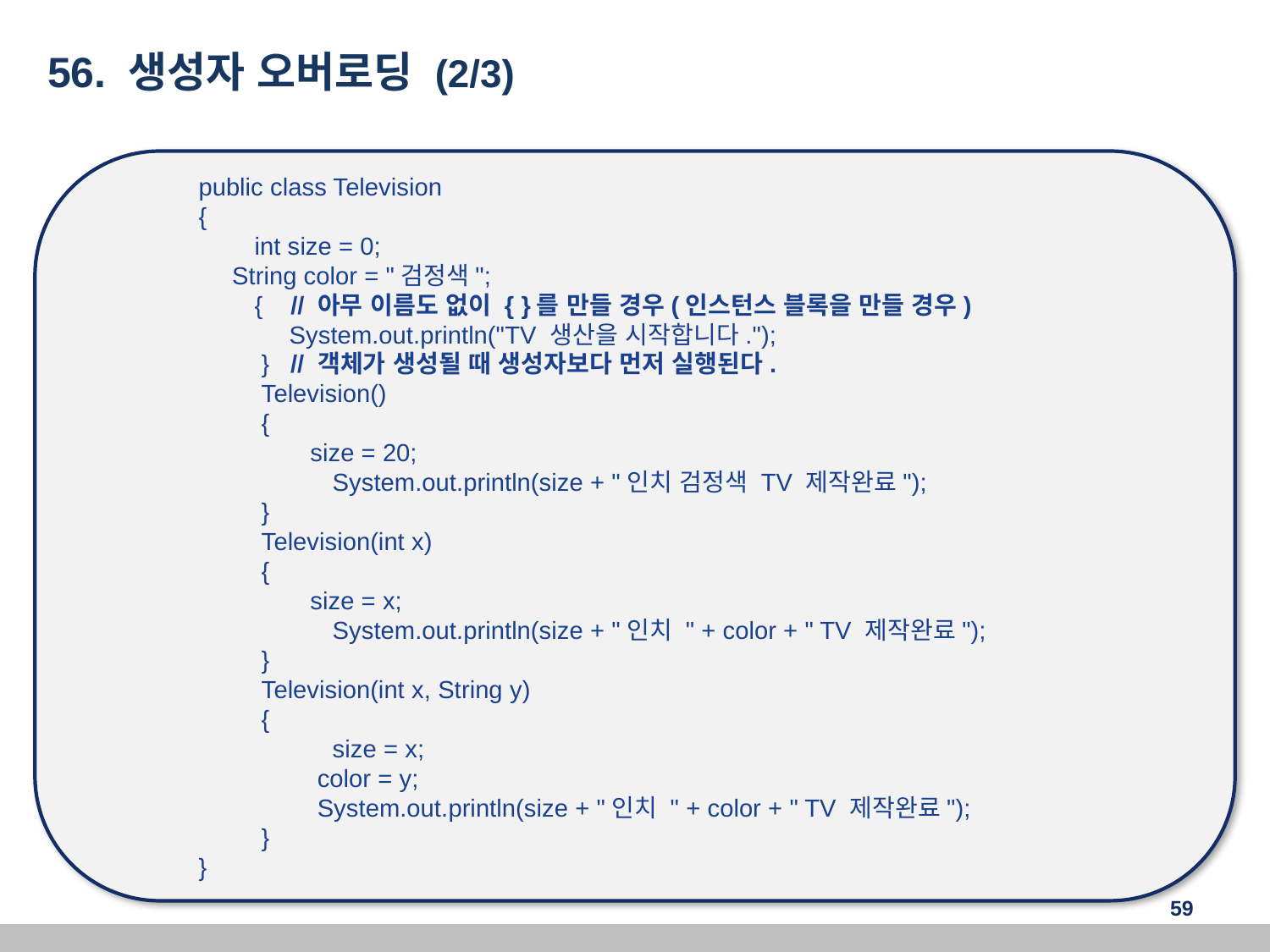

56. 생성자 오버로딩 (2/3)
	public class Television
	{
	        int size = 0;
                       String color = "검정색";
	        {    // 아무 이름도 없이 { }를 만들 경우(인스턴스 블록을 만들 경우)
	             System.out.println("TV 생산을 시작합니다.");
	         }   // 객체가 생성될 때 생성자보다 먼저 실행된다.
	         Television()
	         {
	                size = 20;
 	 	 System.out.println(size + "인치 검정색 TV 제작완료");
	         }
	         Television(int x)
	         {
	                size = x;
		 System.out.println(size + "인치 " + color + " TV 제작완료");
	         }
	         Television(int x, String y)
	         {
		 size = x;
 	                 color = y;
	                 System.out.println(size + "인치 " + color + " TV 제작완료");
	         }
	}
59